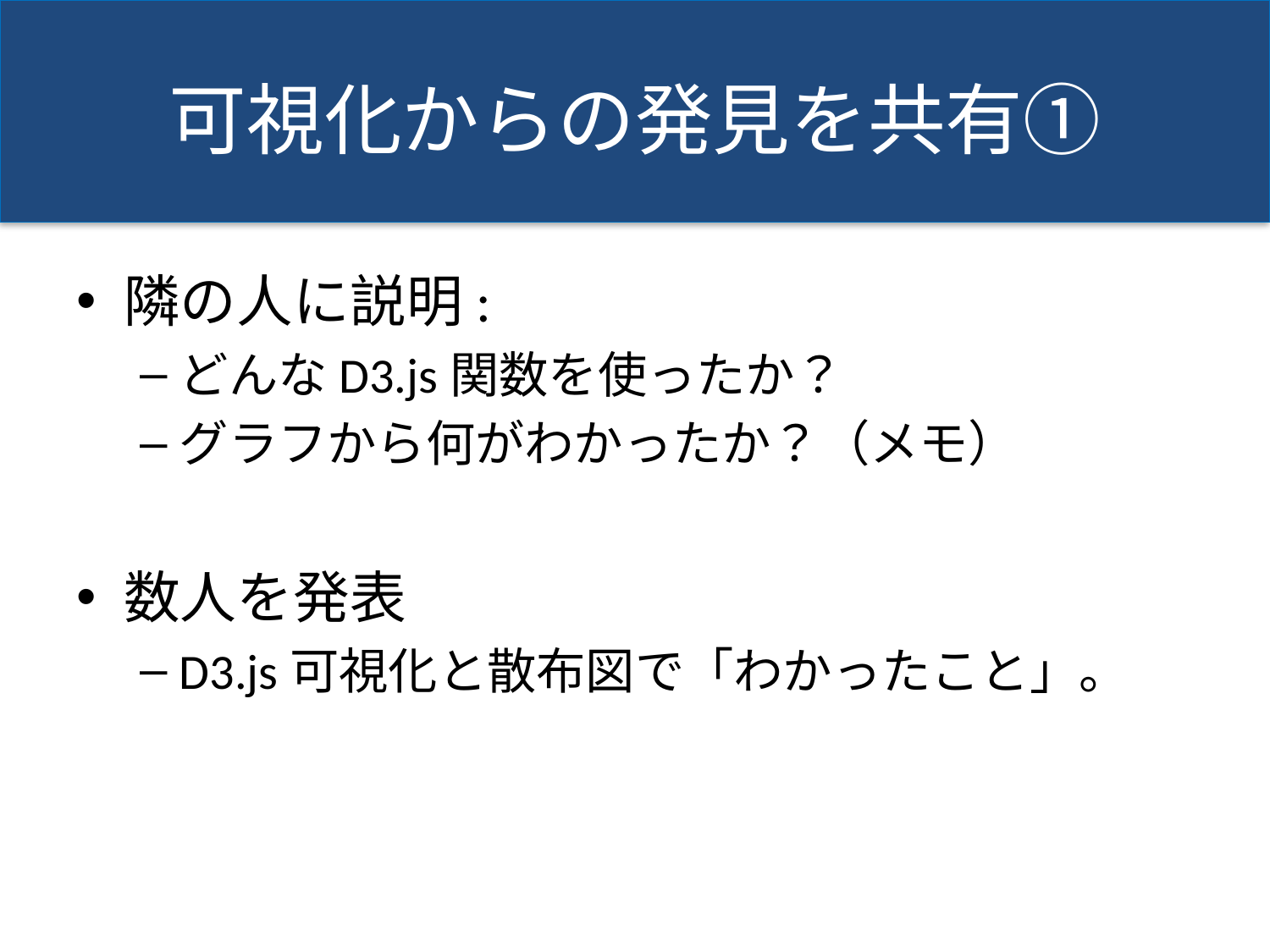

# 可視化からの発見を共有①
隣の人に説明:
どんなD3.js関数を使ったか？
グラフから何がわかったか？（メモ）

数人を発表
D3.js可視化と散布図で「わかったこと」。